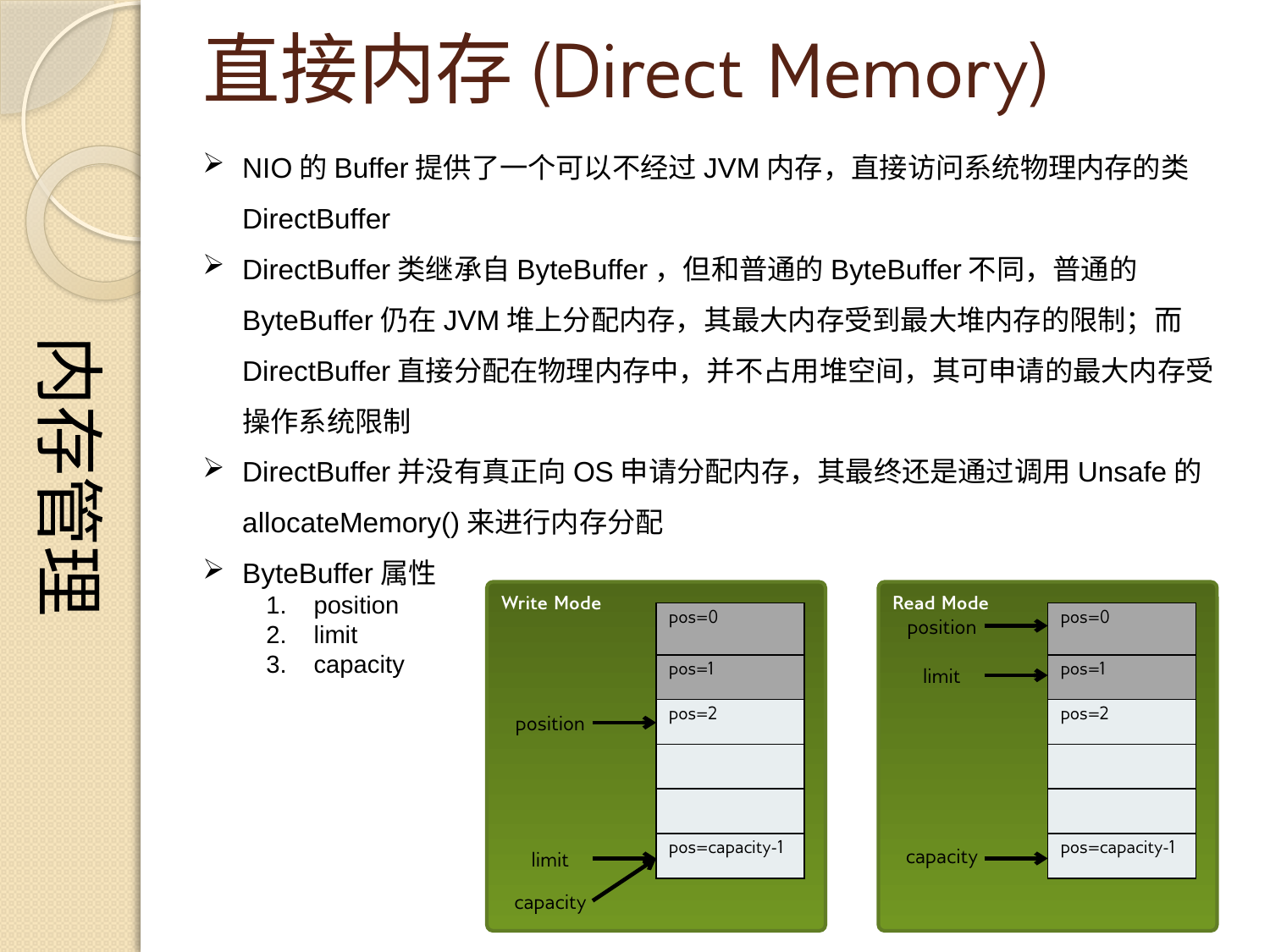

内存管理
# 直接内存(Direct Memory)
NIO的Buffer提供了一个可以不经过JVM内存，直接访问系统物理内存的类DirectBuffer
DirectBuffer类继承自ByteBuffer，但和普通的ByteBuffer不同，普通的ByteBuffer仍在JVM堆上分配内存，其最大内存受到最大堆内存的限制；而DirectBuffer直接分配在物理内存中，并不占用堆空间，其可申请的最大内存受操作系统限制
DirectBuffer并没有真正向OS申请分配内存，其最终还是通过调用Unsafe的allocateMemory()来进行内存分配
ByteBuffer属性
position
limit
capacity
Write Mode
Read Mode
| pos=0 |
| --- |
| pos=1 |
| pos=2 |
|  |
|  |
| pos=capacity-1 |
| pos=0 |
| --- |
| pos=1 |
| pos=2 |
|  |
|  |
| pos=capacity-1 |
position
limit
position
capacity
limit
capacity